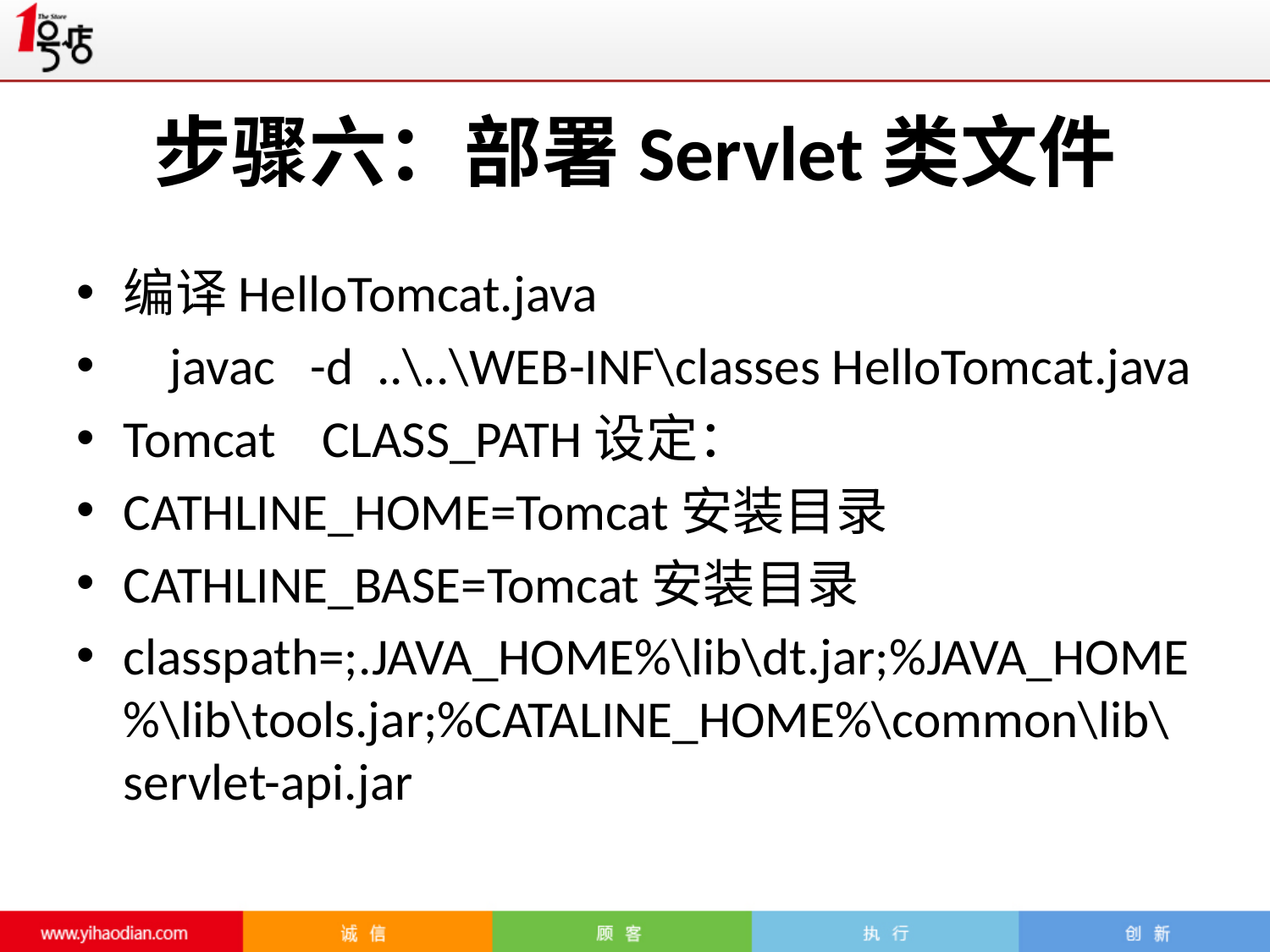

步骤六：部署Servlet类文件
编译HelloTomcat.java
    javac   -d  ..\..\WEB-INF\classes HelloTomcat.java
Tomcat    CLASS_PATH设定：
CATHLINE_HOME=Tomcat安装目录
CATHLINE_BASE=Tomcat安装目录
classpath=;.JAVA_HOME%\lib\dt.jar;%JAVA_HOME%\lib\tools.jar;%CATALINE_HOME%\common\lib\servlet-api.jar